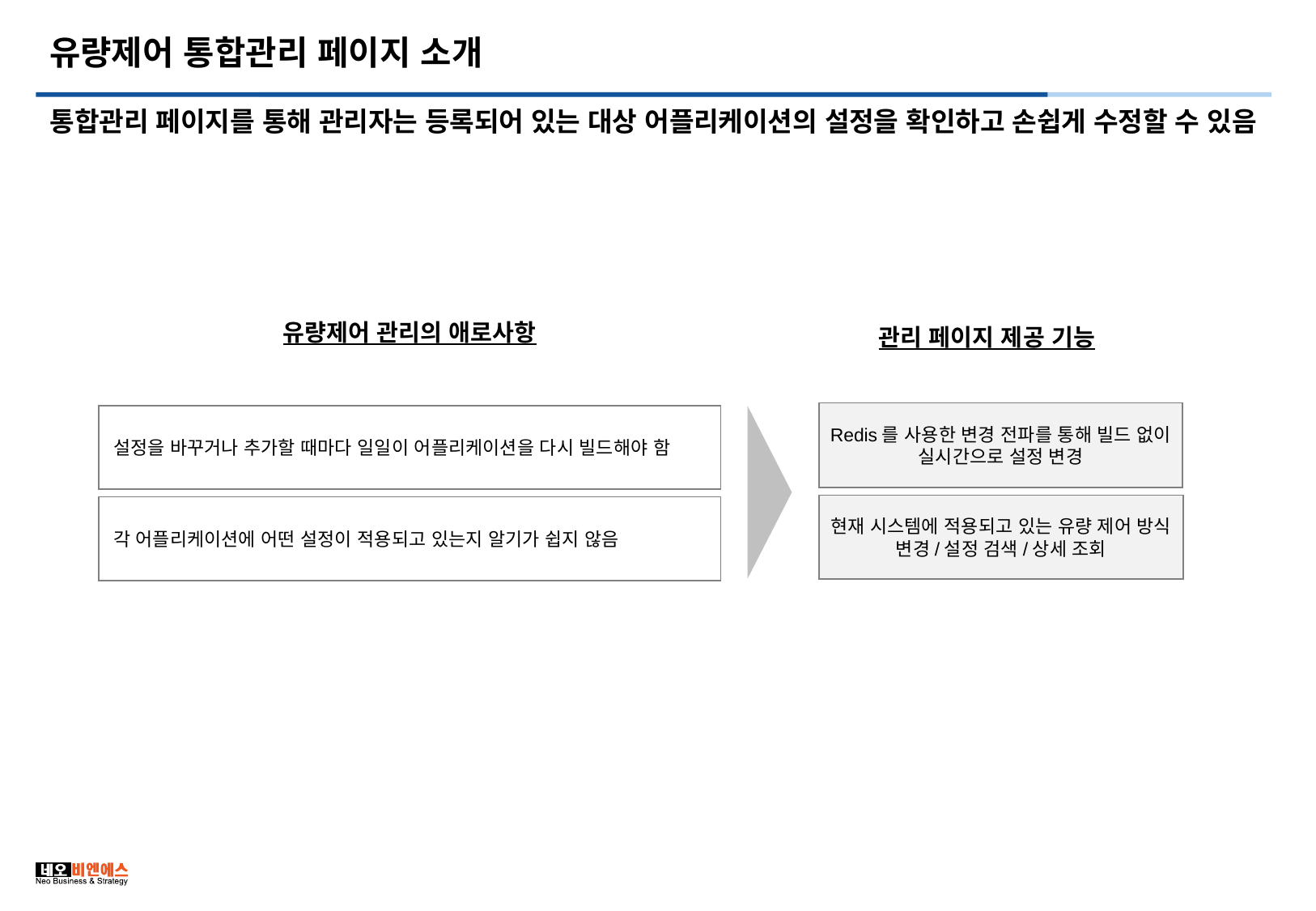

# 유량제어 통합관리 페이지 소개
통합관리 페이지를 통해 관리자는 등록되어 있는 대상 어플리케이션의 설정을 확인하고 손쉽게 수정할 수 있음
유량제어 관리의 애로사항
관리 페이지 제공 기능
Redis를 사용한 변경 전파를 통해 빌드 없이 실시간으로 설정 변경
설정을 바꾸거나 추가할 때마다 일일이 어플리케이션을 다시 빌드해야 함

현재 시스템에 적용되고 있는 유량 제어 방식 변경/설정 검색/상세 조회
각 어플리케이션에 어떤 설정이 적용되고 있는지 알기가 쉽지 않음